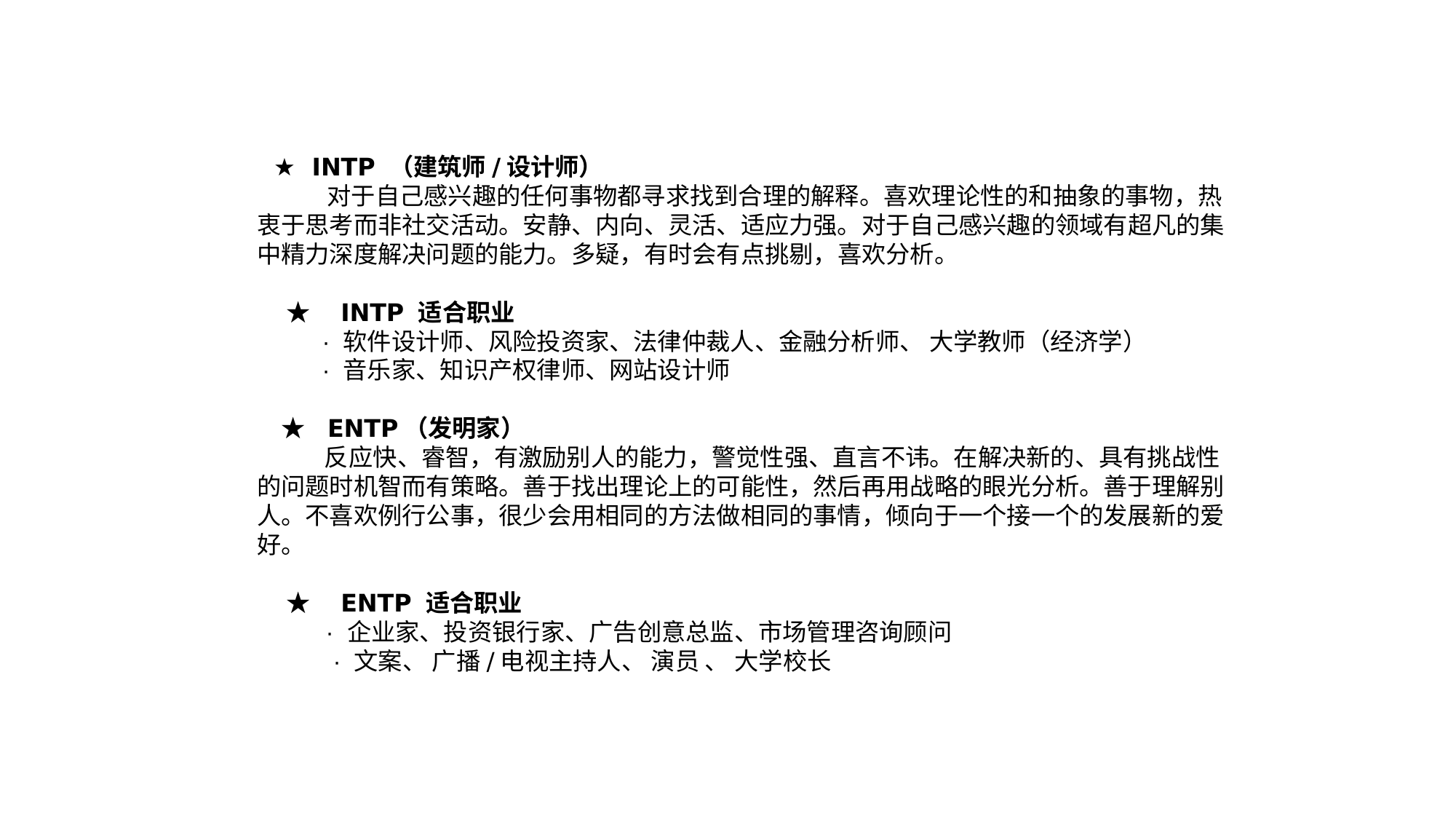

# 16种性格类型 ---主要特征及适合职业：

  ★  INTP （建筑师/设计师）
　  　  对于自己感兴趣的任何事物都寻求找到合理的解释。喜欢理论性的和抽象的事物，热  衷于思考而非社交活动。安静、内向、灵活、适应力强。对于自己感兴趣的领域有超凡的集中精力深度解决问题的能力。多疑，有时会有点挑剔，喜欢分析。
 　　　
　 ★　INTP 适合职业
　　  · 软件设计师、风险投资家、法律仲裁人、金融分析师、 大学教师（经济学）
　　  · 音乐家、知识产权律师、网站设计师
　★   ENTP（发明家）
　        反应快、睿智，有激励别人的能力，警觉性强、直言不讳。在解决新的、具有挑战性的问题时机智而有策略。善于找出理论上的可能性，然后再用战略的眼光分析。善于理解别人。不喜欢例行公事，很少会用相同的方法做相同的事情，倾向于一个接一个的发展新的爱好。
　　
　 ★　ENTP 适合职业
         · 企业家、投资银行家、广告创意总监、市场管理咨询顾问
　    　· 文案、 广播/电视主持人、 演员 、 大学校长